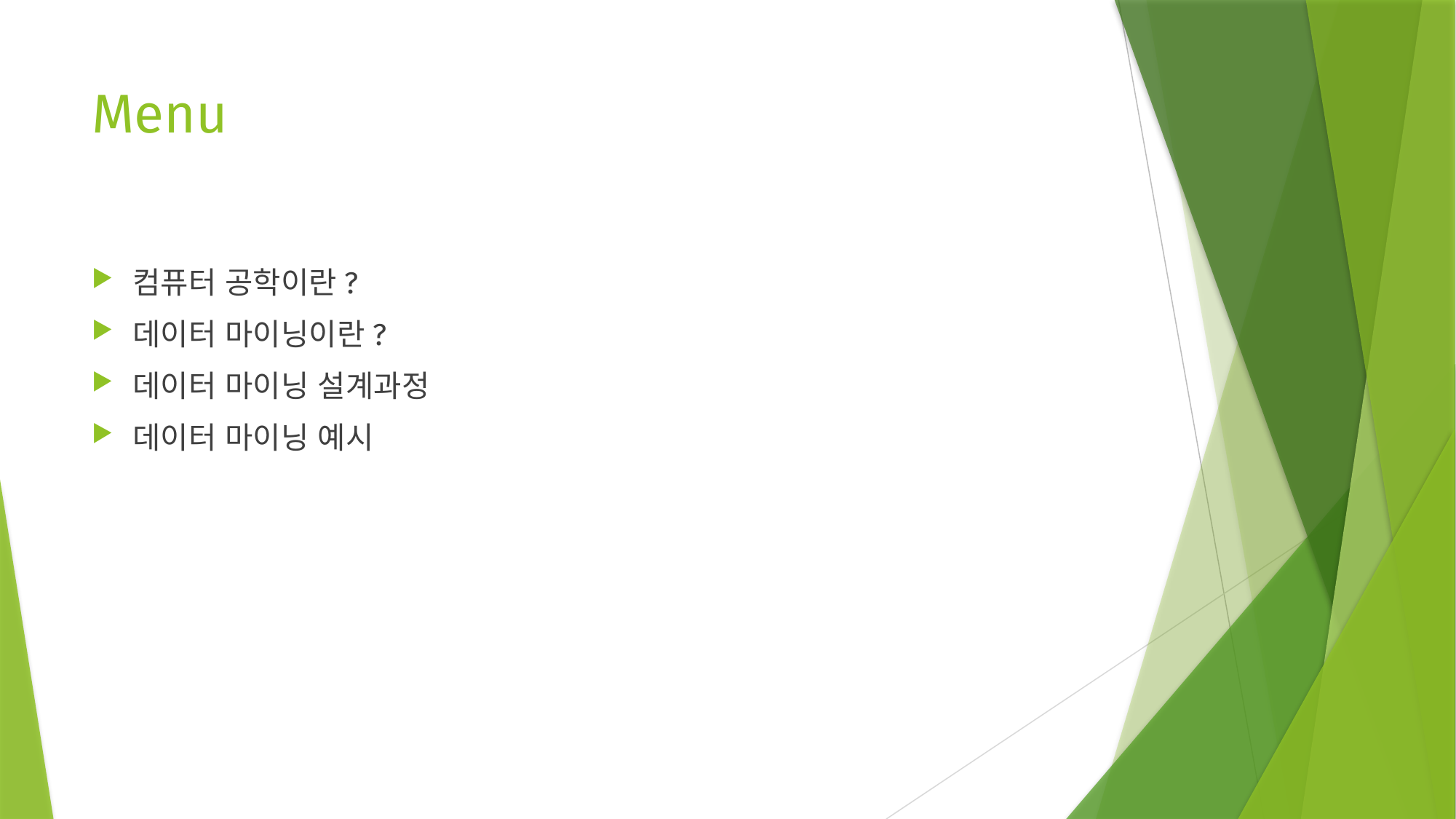

# Menu
컴퓨터 공학이란?
데이터 마이닝이란?
데이터 마이닝 설계과정
데이터 마이닝 예시